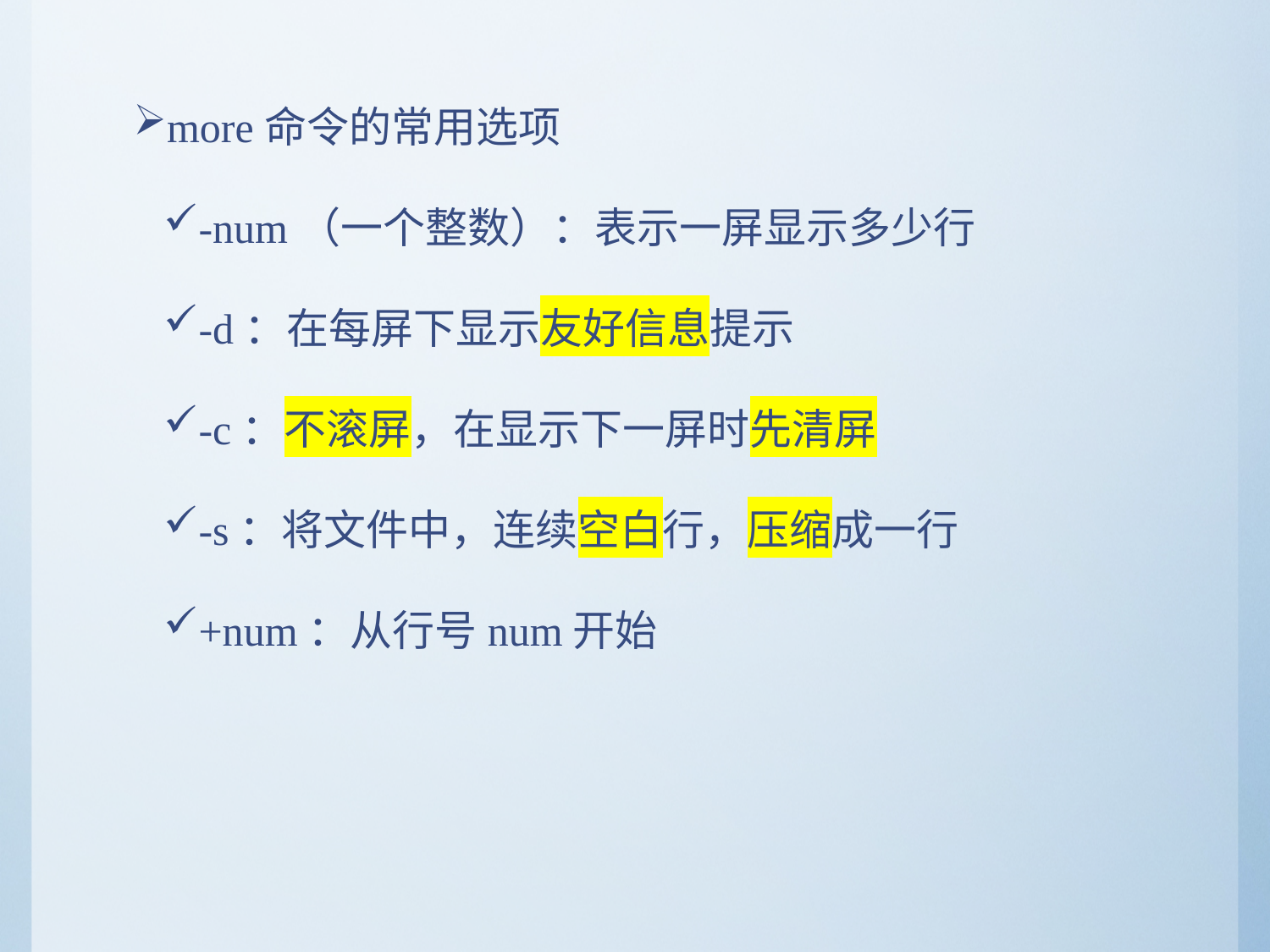

more命令的常用选项
-num（一个整数）：表示一屏显示多少行
-d：在每屏下显示友好信息提示
-c：不滚屏，在显示下一屏时先清屏
-s：将文件中，连续空白行，压缩成一行
+num：从行号num开始